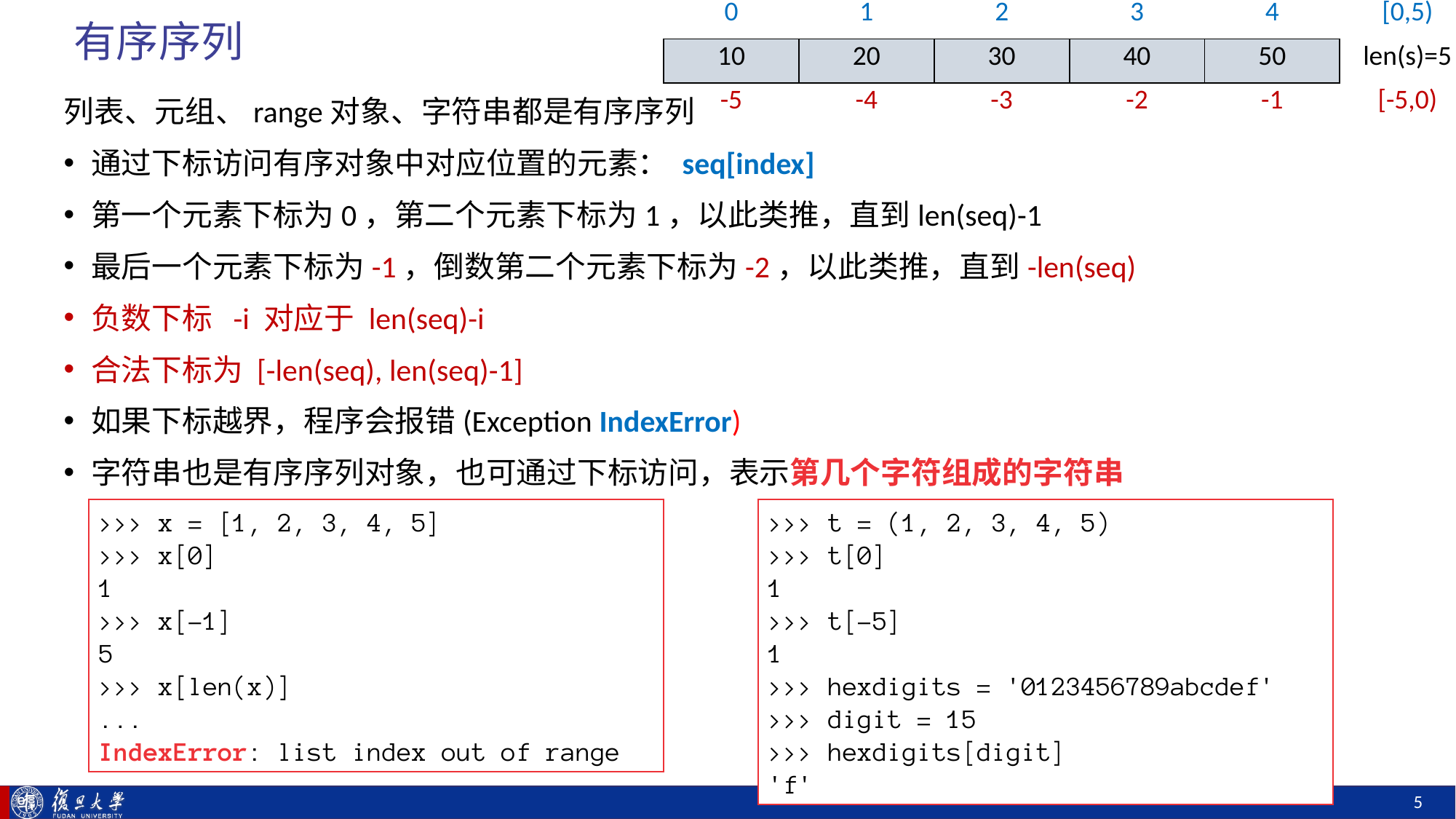

| 0 | 1 | 2 | 3 | 4 | [0,5) |
| --- | --- | --- | --- | --- | --- |
| 10 | 20 | 30 | 40 | 50 | len(s)=5 |
| -5 | -4 | -3 | -2 | -1 | [-5,0) |
# 有序序列
列表、元组、range对象、字符串都是有序序列
通过下标访问有序对象中对应位置的元素： seq[index]
第一个元素下标为0，第二个元素下标为1，以此类推，直到len(seq)-1
最后一个元素下标为-1，倒数第二个元素下标为-2，以此类推，直到-len(seq)
负数下标  -i 对应于 len(seq)-i
合法下标为 [-len(seq), len(seq)-1]
如果下标越界，程序会报错(Exception IndexError)
字符串也是有序序列对象，也可通过下标访问，表示第几个字符组成的字符串

>>> x = [1, 2, 3, 4, 5]
>>> x[0]
1
>>> x[-1]
5
>>> x[len(x)]
...
IndexError: list index out of range
>>> t = (1, 2, 3, 4, 5)
>>> t[0]
1
>>> t[-5]
1
>>> hexdigits = '0123456789abcdef'
>>> digit = 15
>>> hexdigits[digit]
'f'